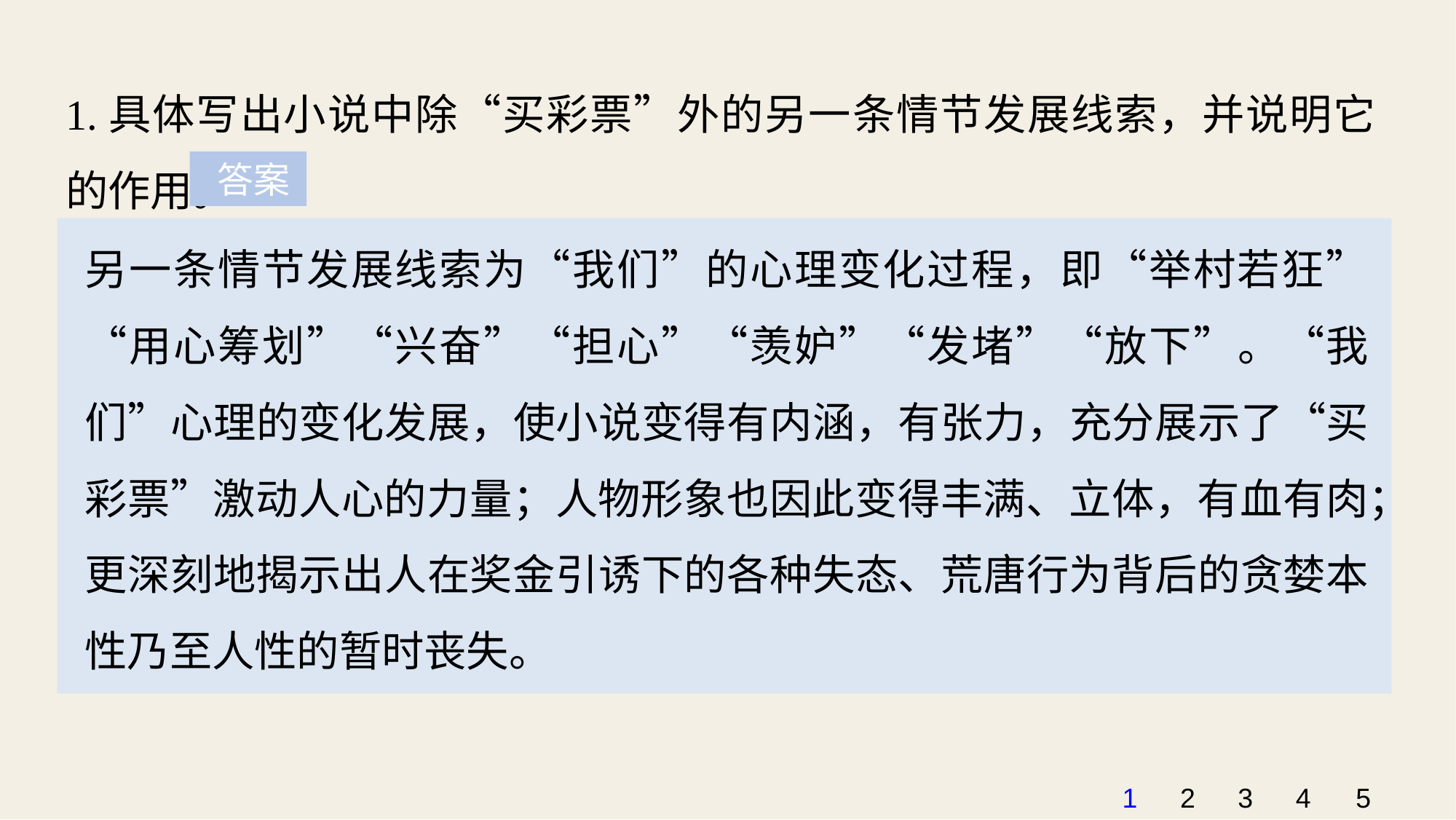

1.具体写出小说中除“买彩票”外的另一条情节发展线索，并说明它的作用。
 答案
另一条情节发展线索为“我们”的心理变化过程，即“举村若狂”“用心筹划”“兴奋”“担心”“羡妒”“发堵”“放下”。“我们”心理的变化发展，使小说变得有内涵，有张力，充分展示了“买彩票”激动人心的力量；人物形象也因此变得丰满、立体，有血有肉；更深刻地揭示出人在奖金引诱下的各种失态、荒唐行为背后的贪婪本性乃至人性的暂时丧失。

1
2
3
4
5